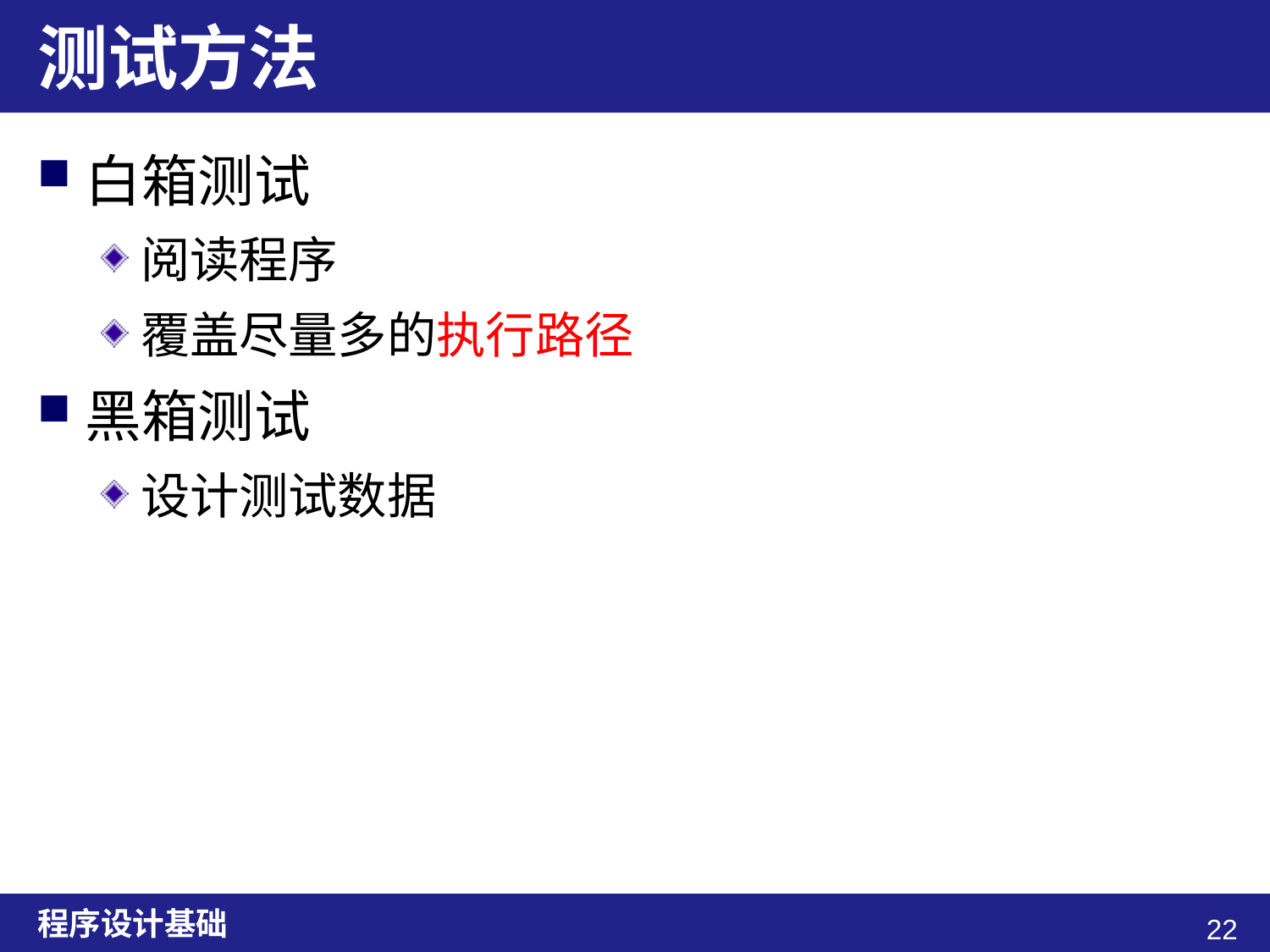

# 测试方法
白箱测试
阅读程序
覆盖尽量多的执行路径
黑箱测试
设计测试数据